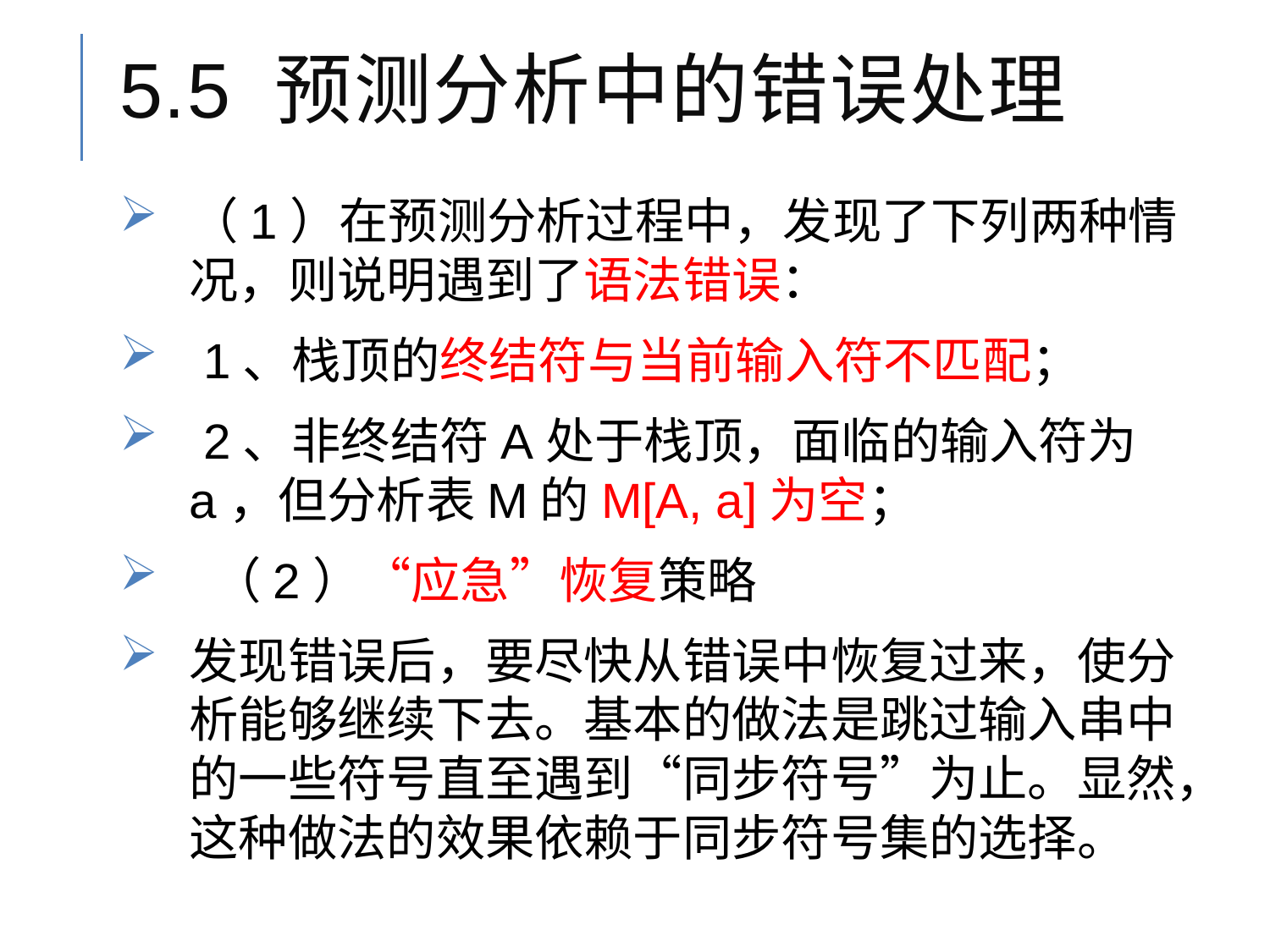

# 5.5 预测分析中的错误处理
（1）在预测分析过程中，发现了下列两种情况，则说明遇到了语法错误：
 1、栈顶的终结符与当前输入符不匹配；
 2、非终结符A处于栈顶，面临的输入符为a，但分析表M的M[A, a]为空；
 （2）“应急”恢复策略
发现错误后，要尽快从错误中恢复过来，使分析能够继续下去。基本的做法是跳过输入串中的一些符号直至遇到“同步符号”为止。显然，这种做法的效果依赖于同步符号集的选择。
64